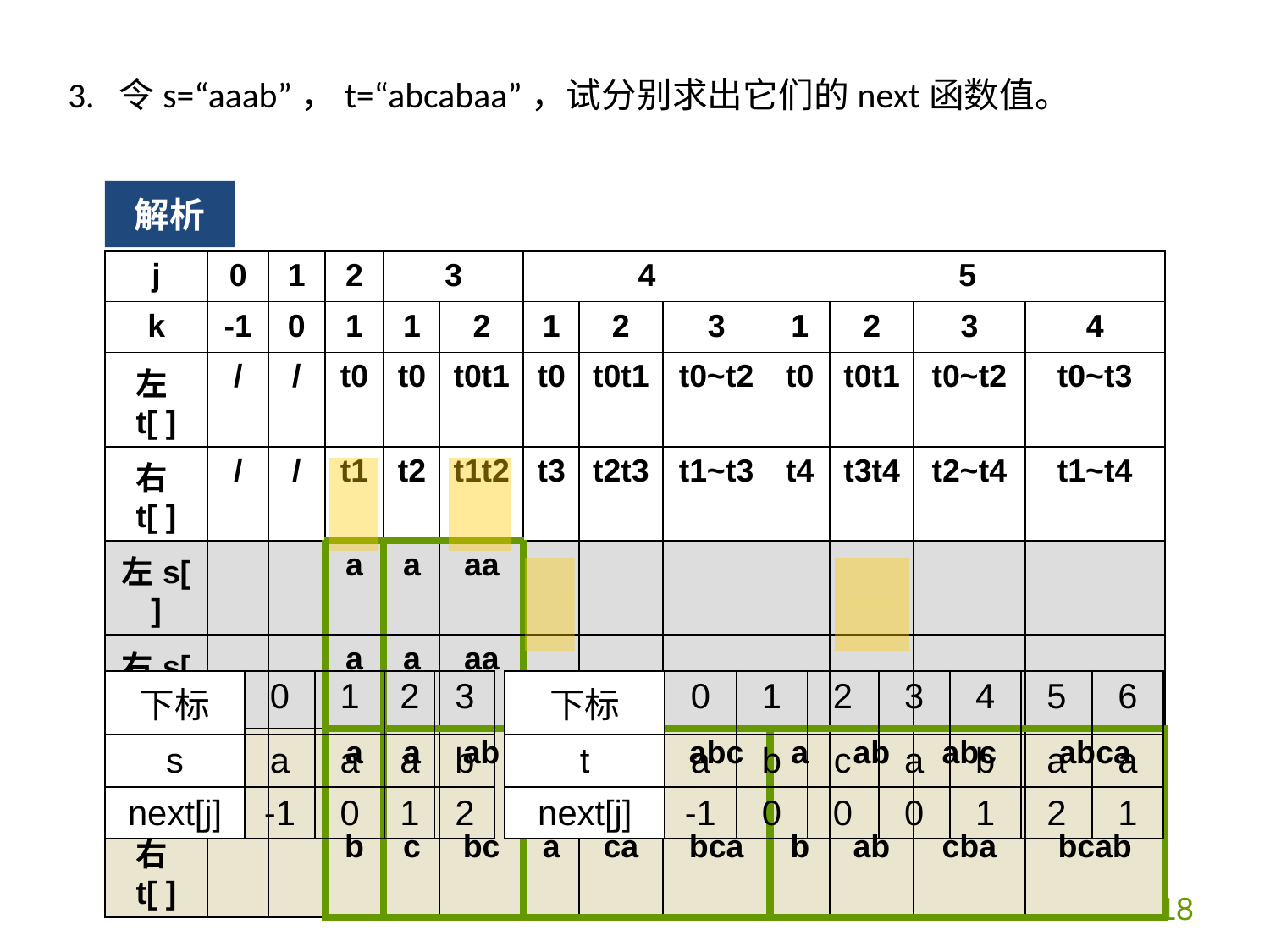

3.  令s=“aaab”，t=“abcabaa”，试分别求出它们的next函数值。

解析
| j | 0 | 1 | 2 | 3 |  | 4 |  |  | 5 |  |  |  |
| --- | --- | --- | --- | --- | --- | --- | --- | --- | --- | --- | --- | --- |
| k | -1 | 0 | 1 | 1 | 2 | 1 | 2 | 3 | 1 | 2 | 3 | 4 |
| 左t[ ] | / | / | t0 | t0 | t0t1 | t0 | t0t1 | t0~t2 | t0 | t0t1 | t0~t2 | t0~t3 |
| 右t[ ] | / | / | t1 | t2 | t1t2 | t3 | t2t3 | t1~t3 | t4 | t3t4 | t2~t4 | t1~t4 |
| 左s[ ] |  |  | a | a | aa |  |  |  |  |  |  |  |
| 右s[ ] |  |  | a | a | aa |  |  |  |  |  |  |  |
| 左t[ ] |  |  | a | a | ab | a | ab | abc | a | ab | abc | abca |
| 右t[ ] |  |  | b | c | bc | a | ca | bca | b | ab | cba | bcab |
|  |
| --- |
|  |
|  |
| --- |
|  |
|  |
| --- |
|  |
|  |
| --- |
|  |
| 下标 | 0 | 1 | 2 | 3 |
| --- | --- | --- | --- | --- |
| s | a | a | a | b |
| next[j] | -1 | 0 | 1 | 2 |
| 下标 | 0 | 1 | 2 | 3 | 4 | 5 | 6 |
| --- | --- | --- | --- | --- | --- | --- | --- |
| t | a | b | c | a | b | a | a |
| next[j] | -1 | 0 | 0 | 0 | 1 | 2 | 1 |
18